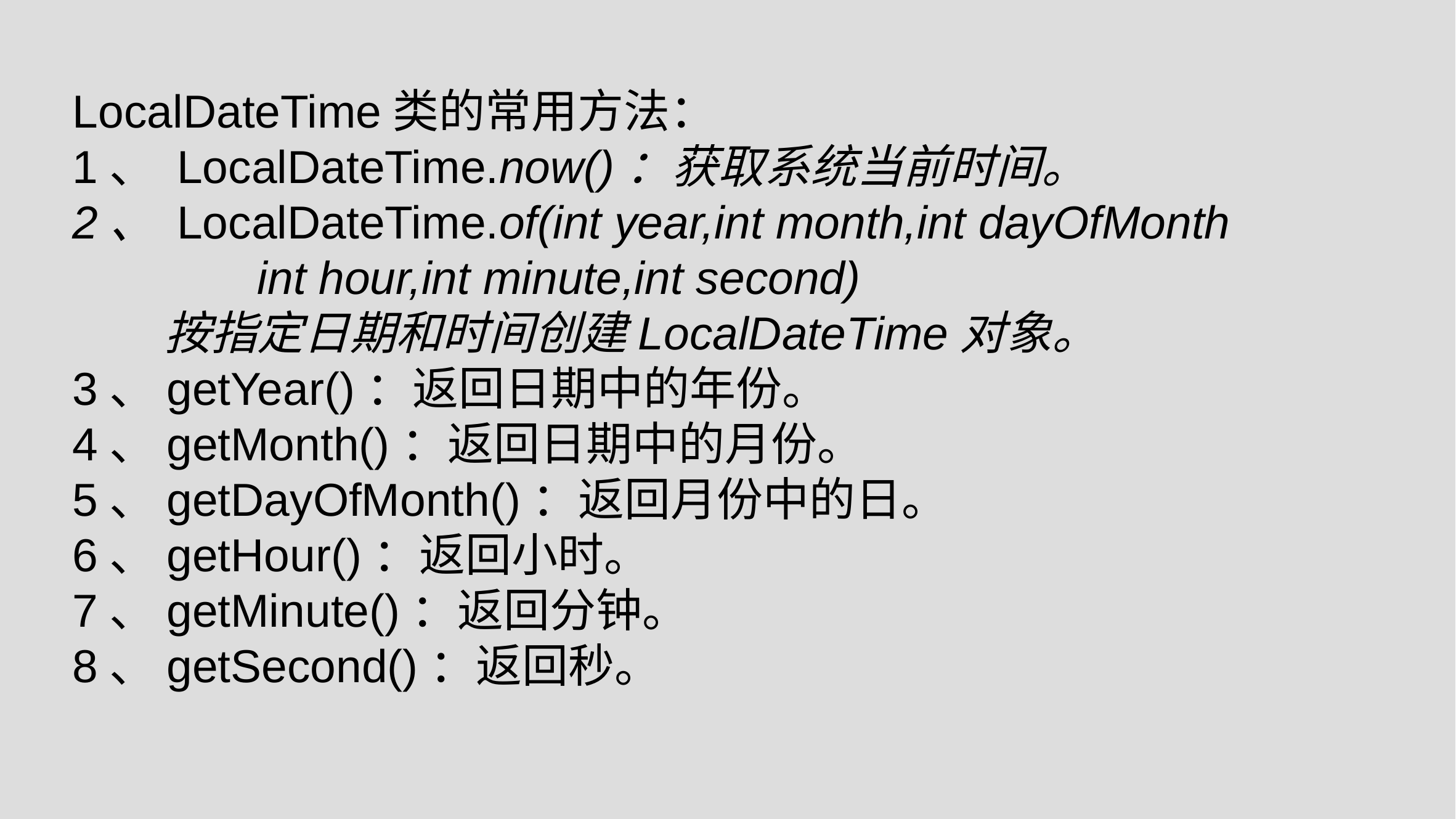

LocalDateTime类的常用方法：
1、 LocalDateTime.now()：获取系统当前时间。
2、 LocalDateTime.of(int year,int month,int dayOfMonth
		int hour,int minute,int second)
	按指定日期和时间创建LocalDateTime对象。
3、getYear()：返回日期中的年份。
4、getMonth()：返回日期中的月份。
5、getDayOfMonth()：返回月份中的日。
6、getHour()：返回小时。
7、getMinute()：返回分钟。
8、getSecond()：返回秒。